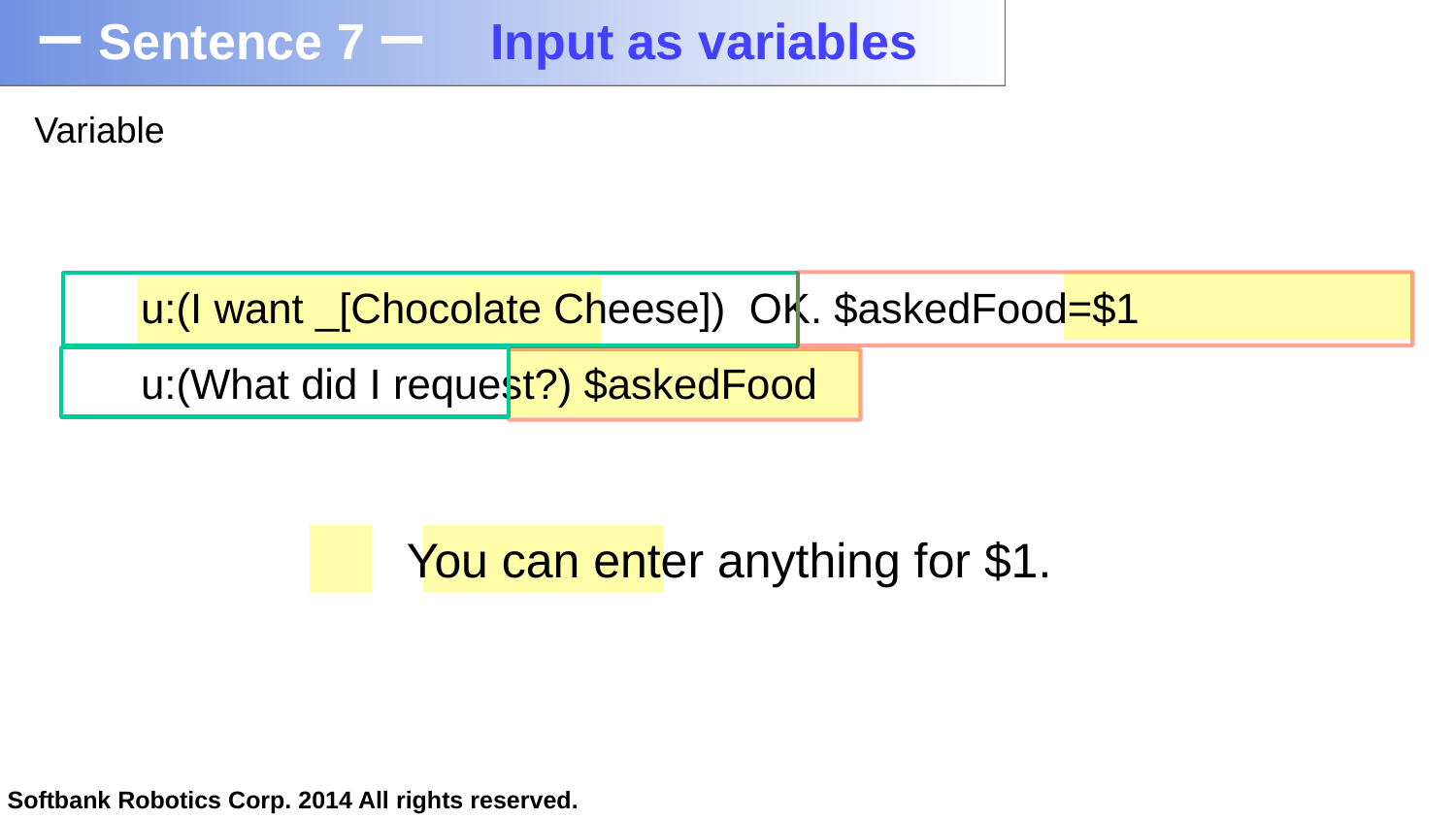

# ーSentence 7ー　Input as variables
Variable
u:(I want _[Chocolate Cheese])  OK. $askedFood=$1
u:(What did I request?) $askedFood

You can enter anything for $1.